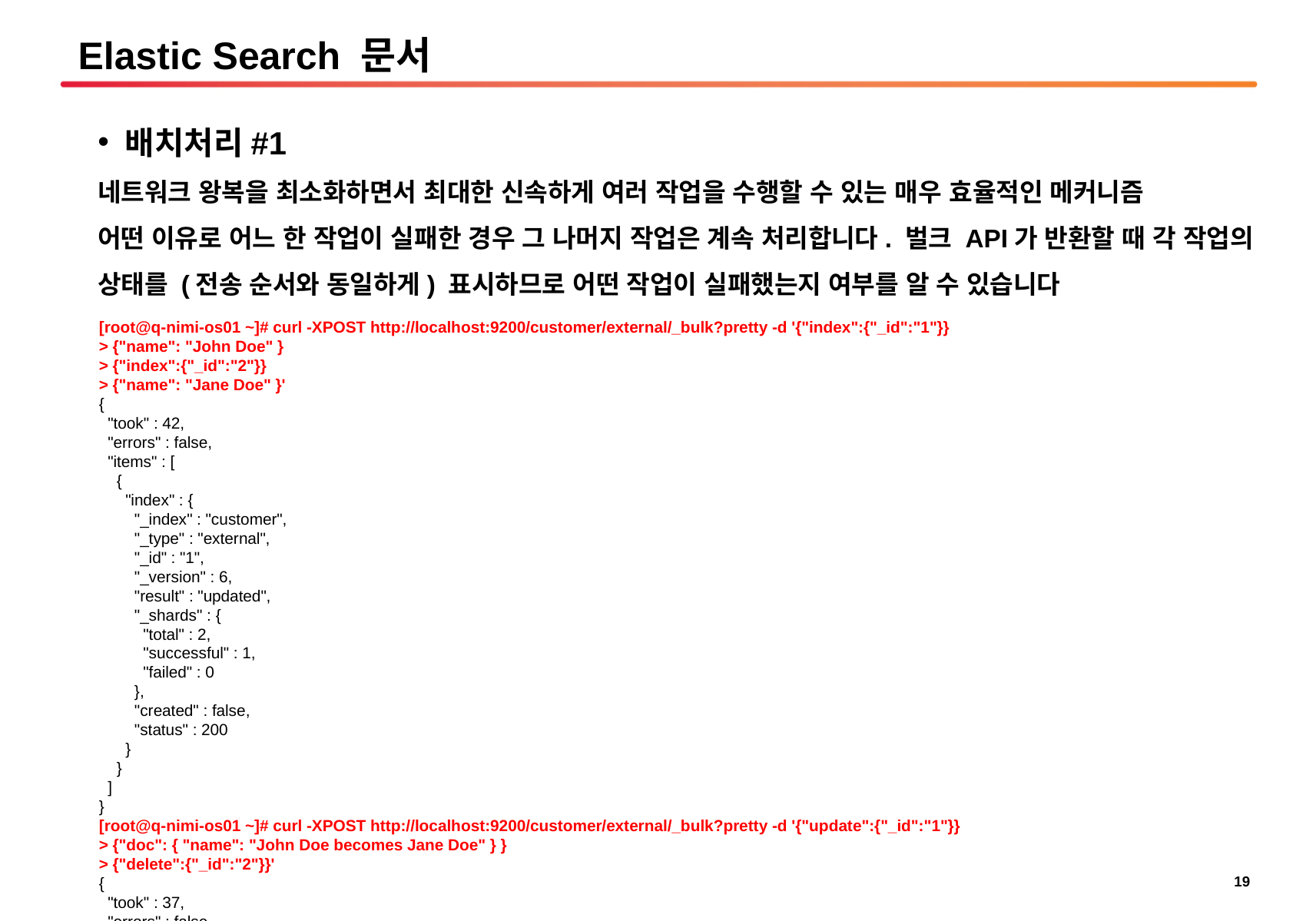

# Elastic Search 문서

배치처리#1
네트워크 왕복을 최소화하면서 최대한 신속하게 여러 작업을 수행할 수 있는 매우 효율적인 메커니즘
어떤 이유로 어느 한 작업이 실패한 경우 그 나머지 작업은 계속 처리합니다. 벌크 API가 반환할 때 각 작업의 상태를 (전송 순서와 동일하게) 표시하므로 어떤 작업이 실패했는지 여부를 알 수 있습니다
[root@q-nimi-os01 ~]# curl -XPOST http://localhost:9200/customer/external/_bulk?pretty -d '{"index":{"_id":"1"}}
> {"name": "John Doe" }
> {"index":{"_id":"2"}}
> {"name": "Jane Doe" }'
{
  "took" : 42,
  "errors" : false,
  "items" : [
    {
      "index" : {
        "_index" : "customer",
        "_type" : "external",
        "_id" : "1",
        "_version" : 6,
        "result" : "updated",
        "_shards" : {
          "total" : 2,
          "successful" : 1,
          "failed" : 0
        },
        "created" : false,
        "status" : 200
      }
    }
  ]
}
[root@q-nimi-os01 ~]# curl -XPOST http://localhost:9200/customer/external/_bulk?pretty -d '{"update":{"_id":"1"}}
> {"doc": { "name": "John Doe becomes Jane Doe" } }
> {"delete":{"_id":"2"}}'
{
  "took" : 37,
  "errors" : false,
  "items" : [
    {
      "update" : {
        "_index" : "customer",
        "_type" : "external",
        "_id" : "1",
        "_version" : 7,
        "result" : "updated",
        "_shards" : {
          "total" : 2,
          "successful" : 1,
          "failed" : 0
        },
        "status" : 200
      }
    }
  ]
}